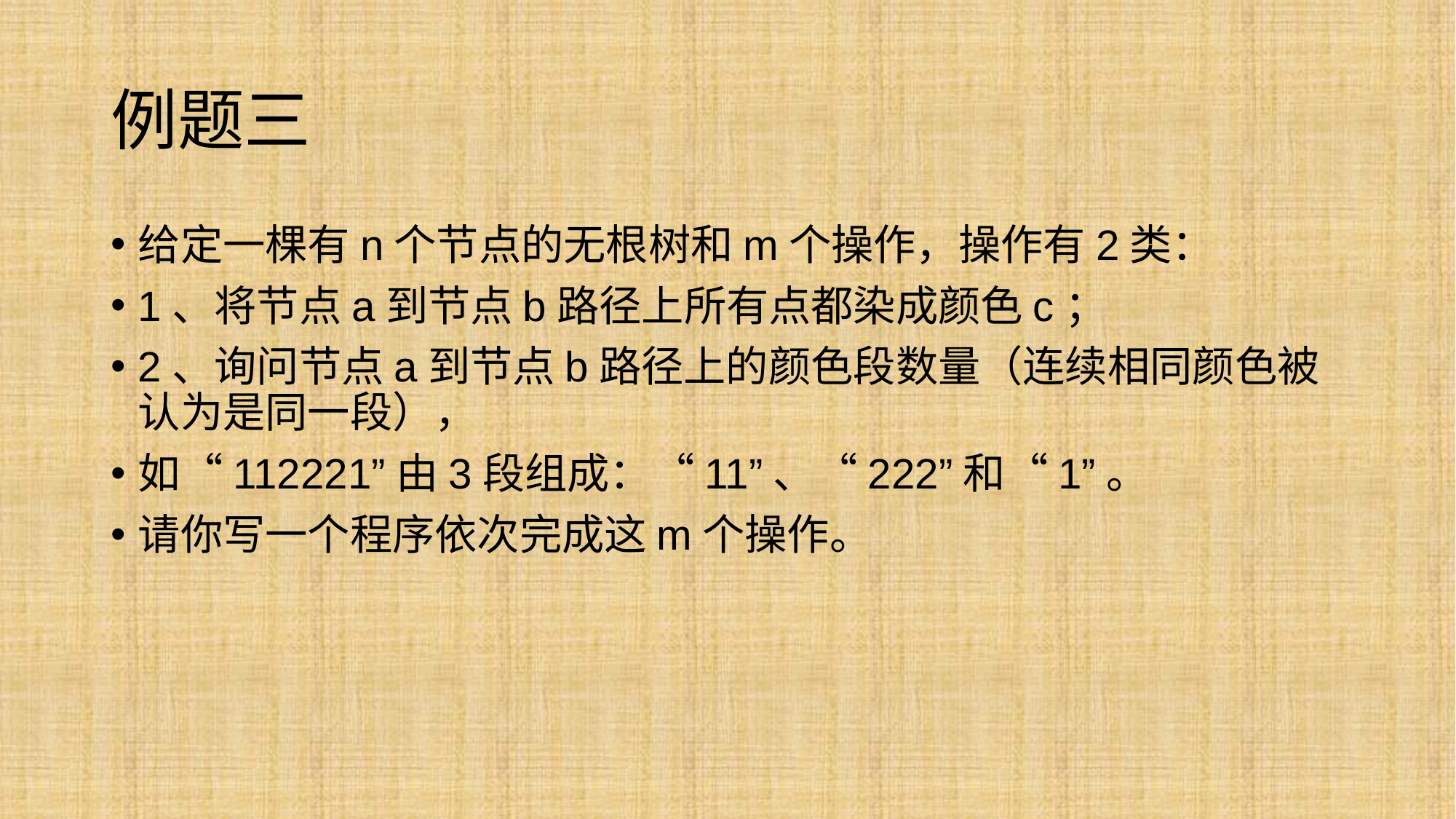

# 例题三
给定一棵有n个节点的无根树和m个操作，操作有2类：
1、将节点a到节点b路径上所有点都染成颜色c；
2、询问节点a到节点b路径上的颜色段数量（连续相同颜色被认为是同一段），
如“112221”由3段组成：“11”、“222”和“1”。
请你写一个程序依次完成这m个操作。